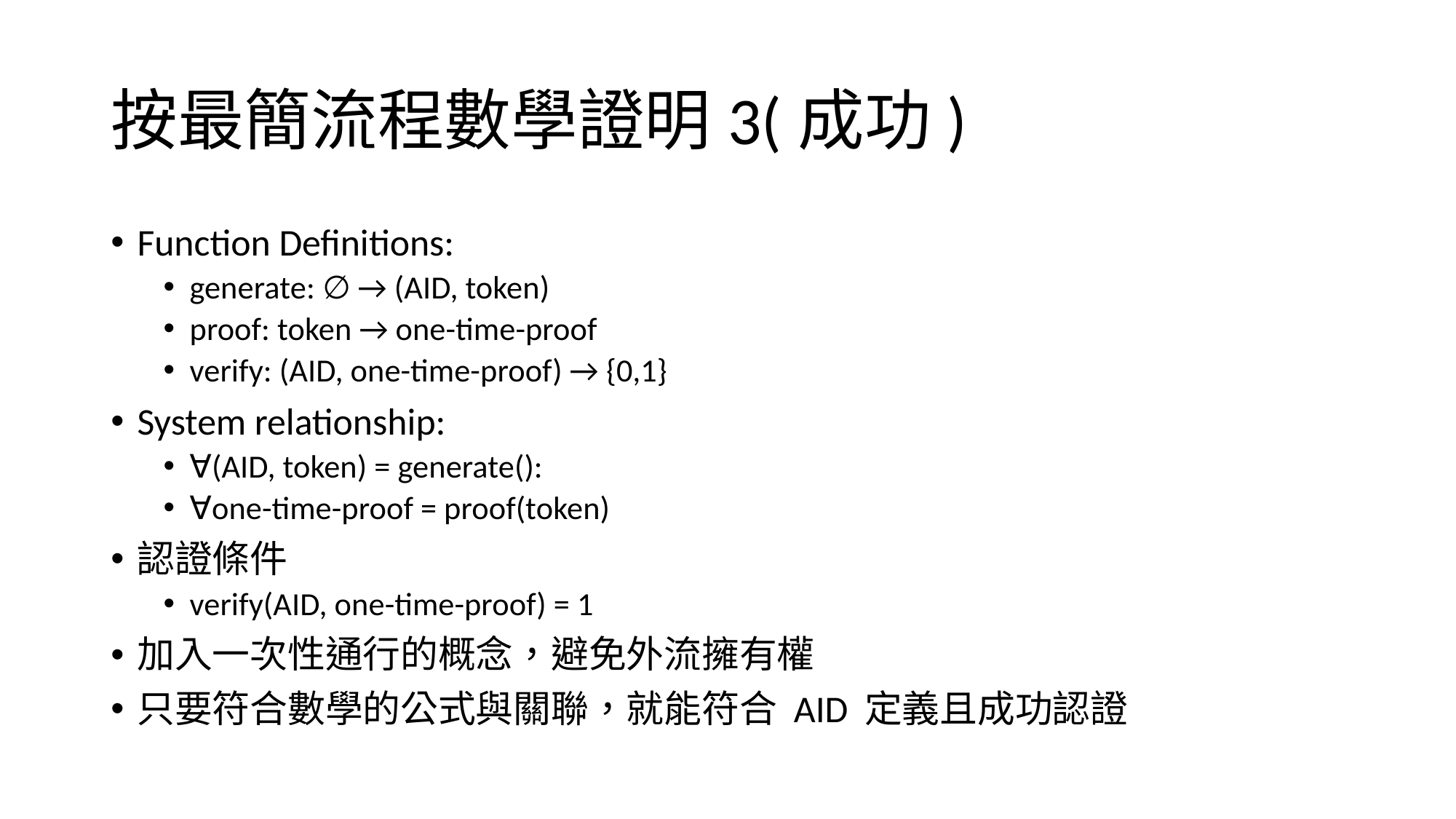

# 按最簡流程數學證明3(成功)
Function Definitions:
generate: ∅ → (AID, token)
proof: token → one-time-proof
verify: (AID, one-time-proof) → {0,1}
System relationship:
∀(AID, token) = generate():
∀one-time-proof = proof(token)
認證條件
verify(AID, one-time-proof) = 1
加入一次性通行的概念，避免外流擁有權
只要符合數學的公式與關聯，就能符合 AID 定義且成功認證